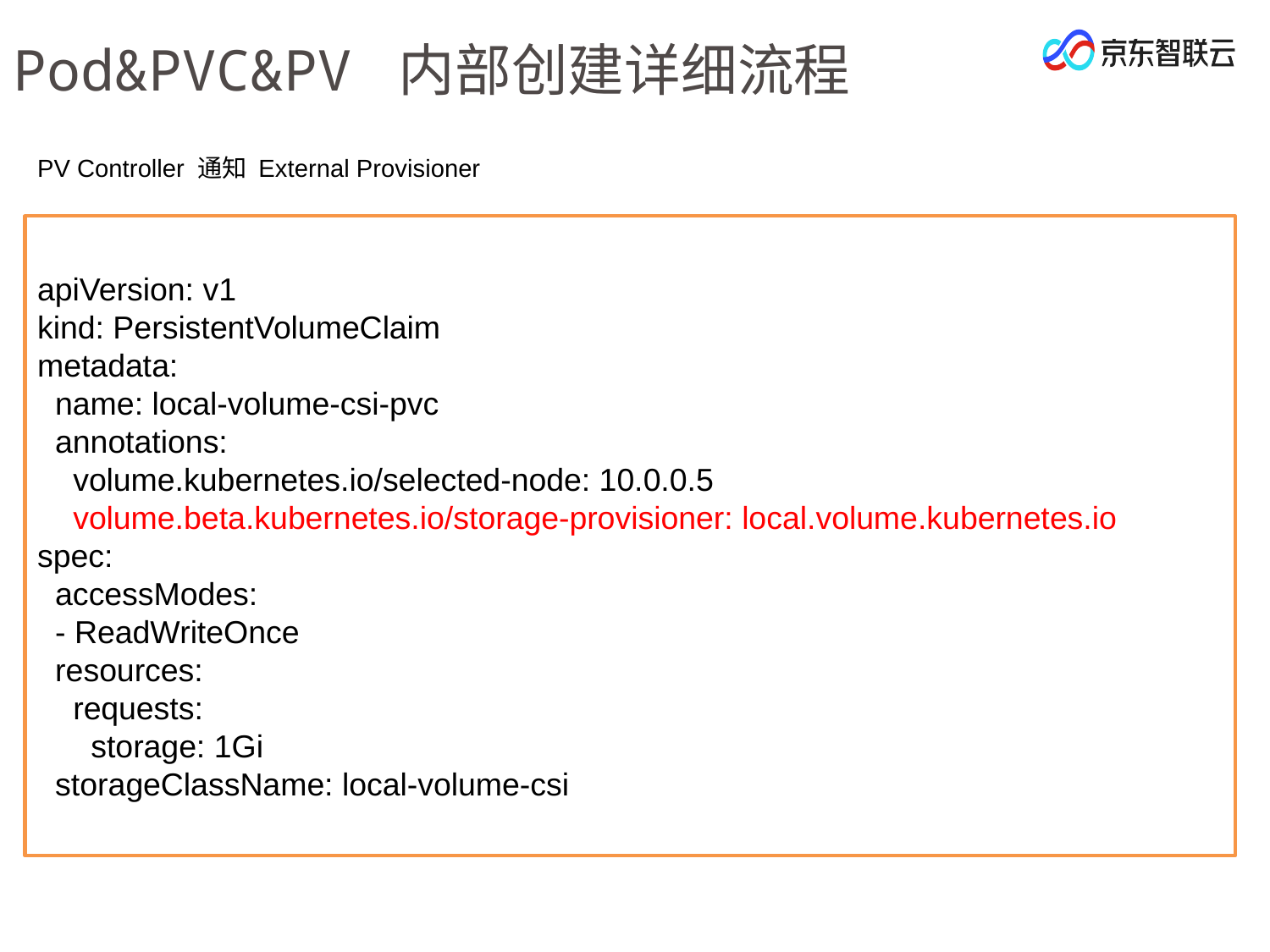

Pod&PVC&PV 内部创建详细流程
PV Controller 通知 External Provisioner
apiVersion: v1
kind: PersistentVolumeClaim
metadata:
  name: local-volume-csi-pvc
  annotations:
    volume.kubernetes.io/selected-node: 10.0.0.5
    volume.beta.kubernetes.io/storage-provisioner: local.volume.kubernetes.io
spec:
  accessModes:
  - ReadWriteOnce
  resources:
    requests:
      storage: 1Gi
  storageClassName: local-volume-csi